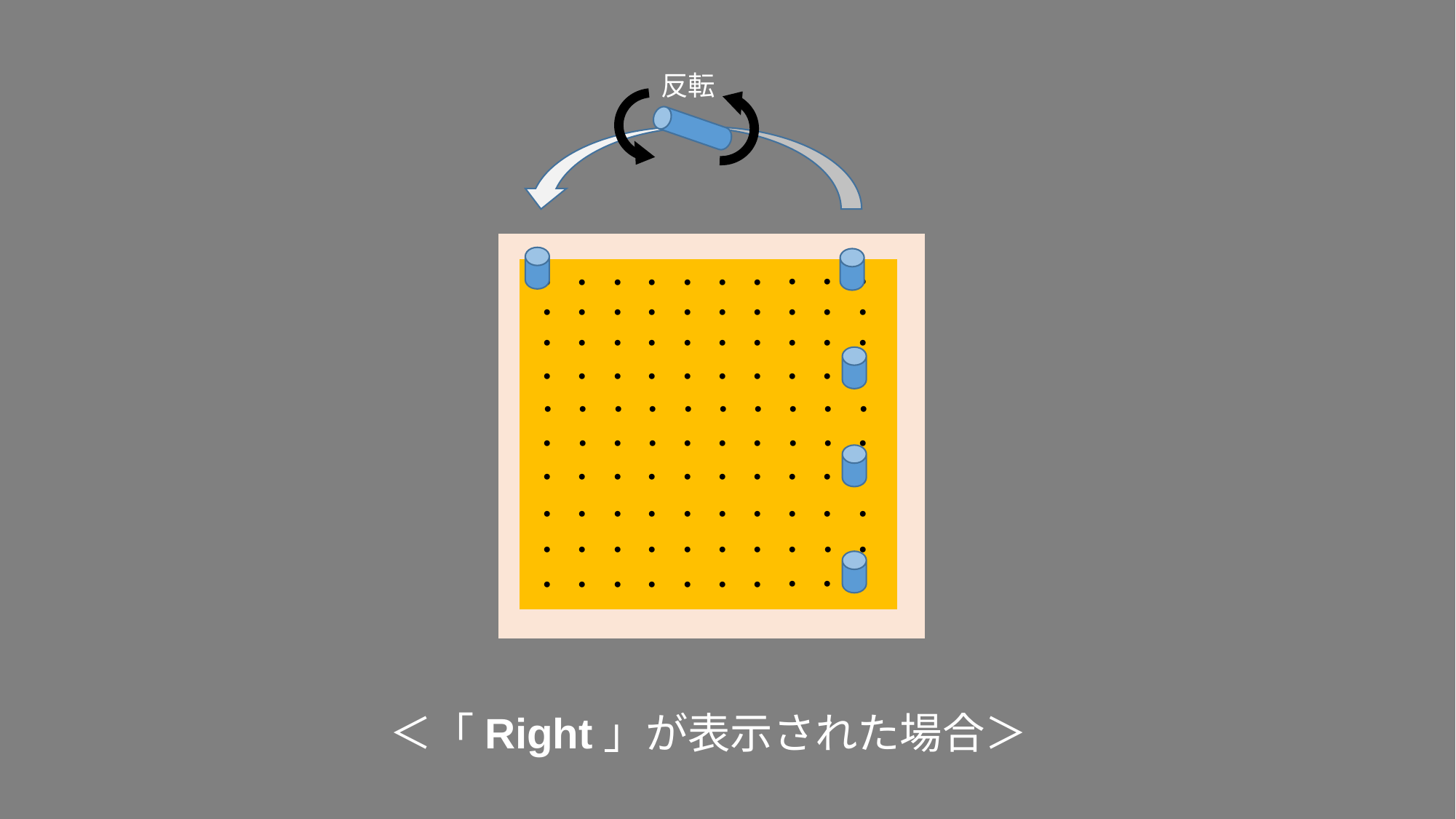

反転

・
・
・
・
・
・
・
・
・
・

・
・
・
・
・
・
・
・
・
・
・
・
・
・
・
・
・
・
・
・
・
・
・
・
・
・
・
・
・
・
・
・
・
・
・
・
・
・
・
・
・
・
・
・
・
・
・
・
・
・
・
・
・
・
・
・
・
・
・
・
・
・
・
・
・
・
・
・
・
・
・
・
・
・
・
・
・
・
・
・
・
・
・
・
・
・
・
・
・
・

＜「Right」が表示された場合＞